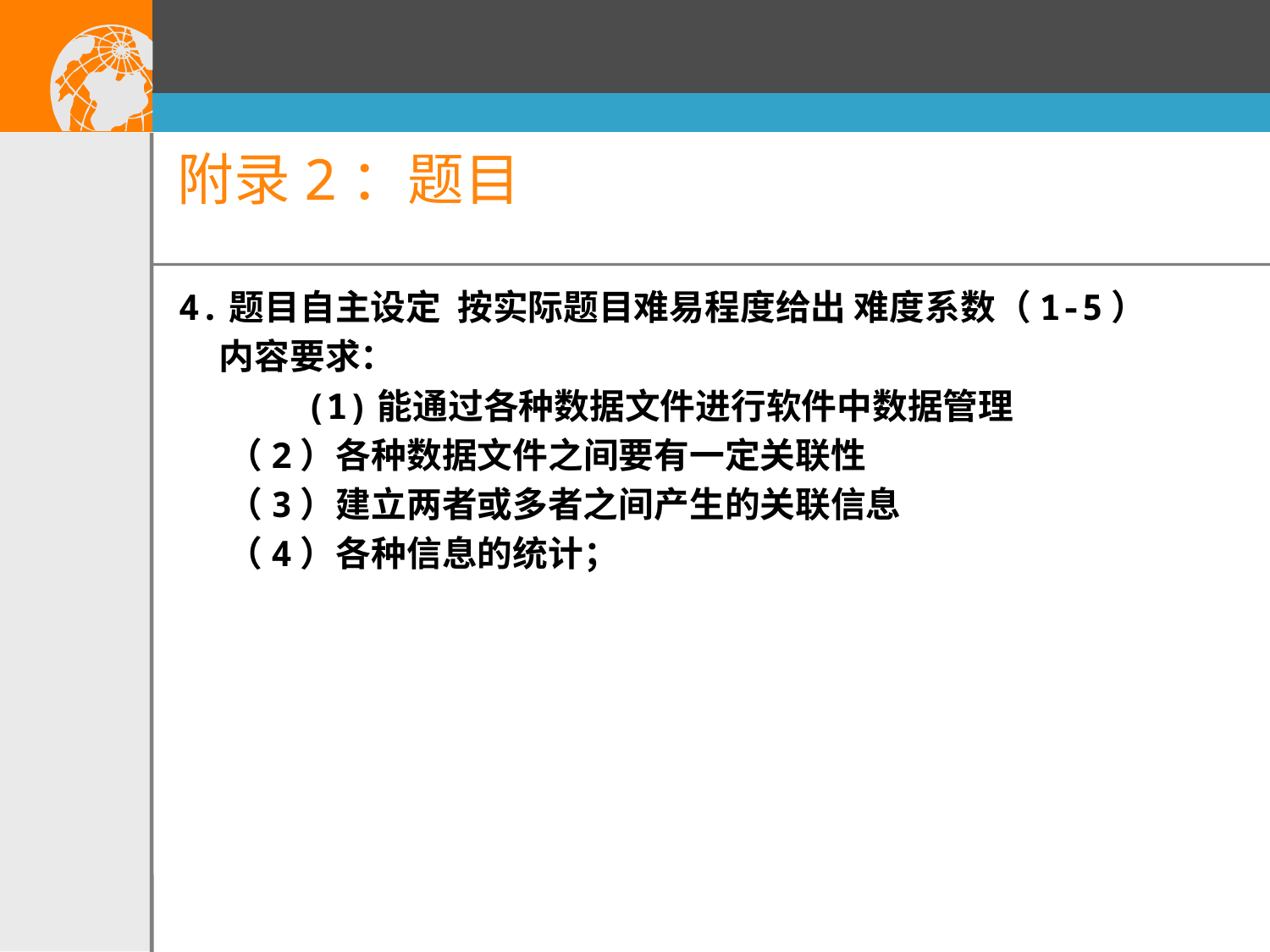

# 附录2：题目
4.题目自主设定  按实际题目难易程度给出 难度系数（1-5）
    内容要求：
      (1)能通过各种数据文件进行软件中数据管理
     （2）各种数据文件之间要有一定关联性
     （3）建立两者或多者之间产生的关联信息
     （4）各种信息的统计；